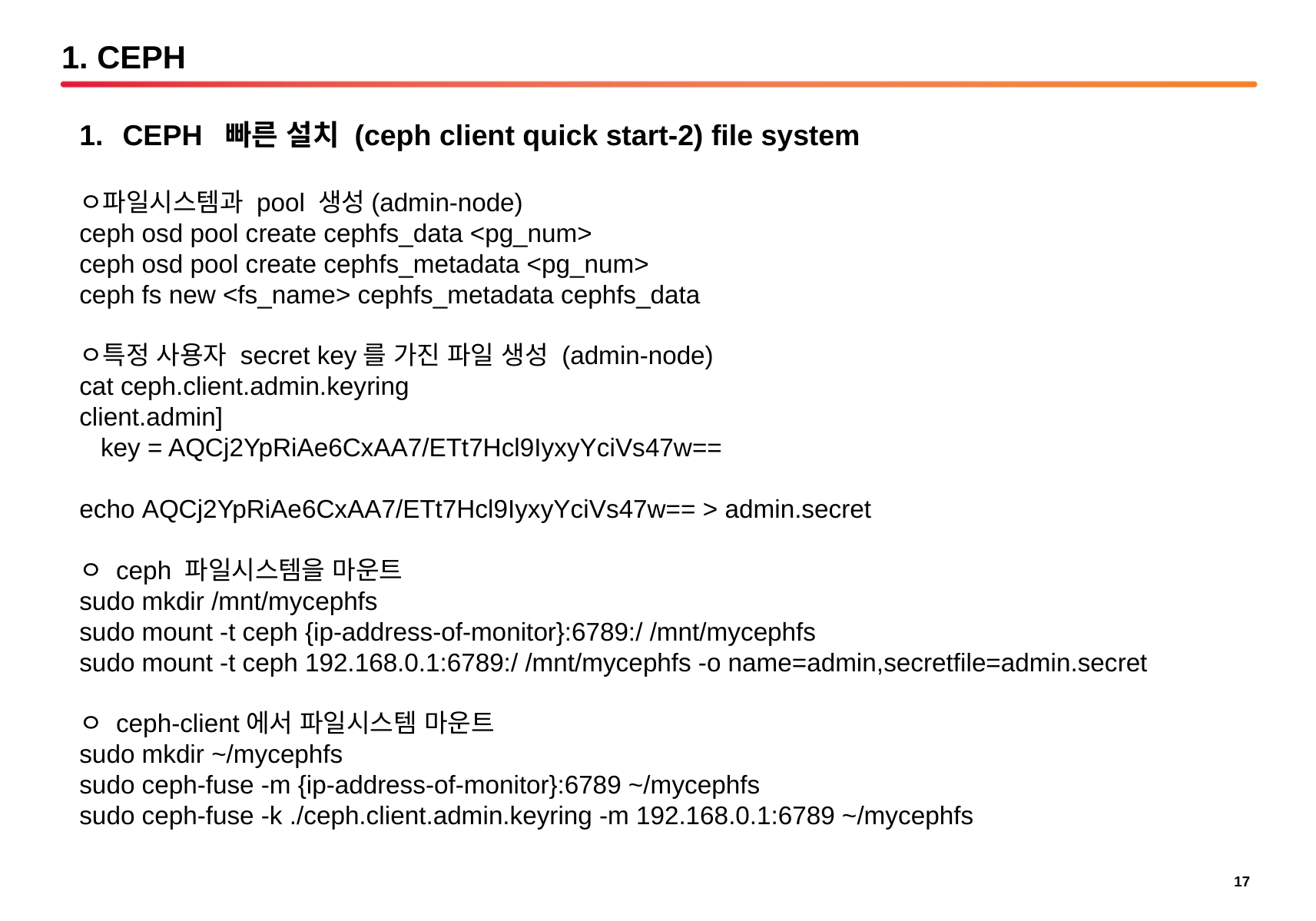

# 1. CEPH
CEPH  빠른 설치 (ceph client quick start-2) file system

ㅇ파일시스템과 pool 생성(admin-node)
ceph osd pool create cephfs_data <pg_num>
ceph osd pool create cephfs_metadata <pg_num>
ceph fs new <fs_name> cephfs_metadata cephfs_data

ㅇ특정 사용자 secret key를 가진 파일 생성 (admin-node)
cat ceph.client.admin.keyring
client.admin]
   key = AQCj2YpRiAe6CxAA7/ETt7Hcl9IyxyYciVs47w==

echo AQCj2YpRiAe6CxAA7/ETt7Hcl9IyxyYciVs47w== > admin.secret

ㅇ ceph 파일시스템을 마운트
sudo mkdir /mnt/mycephfs
sudo mount -t ceph {ip-address-of-monitor}:6789:/ /mnt/mycephfs
sudo mount -t ceph 192.168.0.1:6789:/ /mnt/mycephfs -o name=admin,secretfile=admin.secret

ㅇ ceph-client에서 파일시스템 마운트
sudo mkdir ~/mycephfs
sudo ceph-fuse -m {ip-address-of-monitor}:6789 ~/mycephfs
sudo ceph-fuse -k ./ceph.client.admin.keyring -m 192.168.0.1:6789 ~/mycephfs